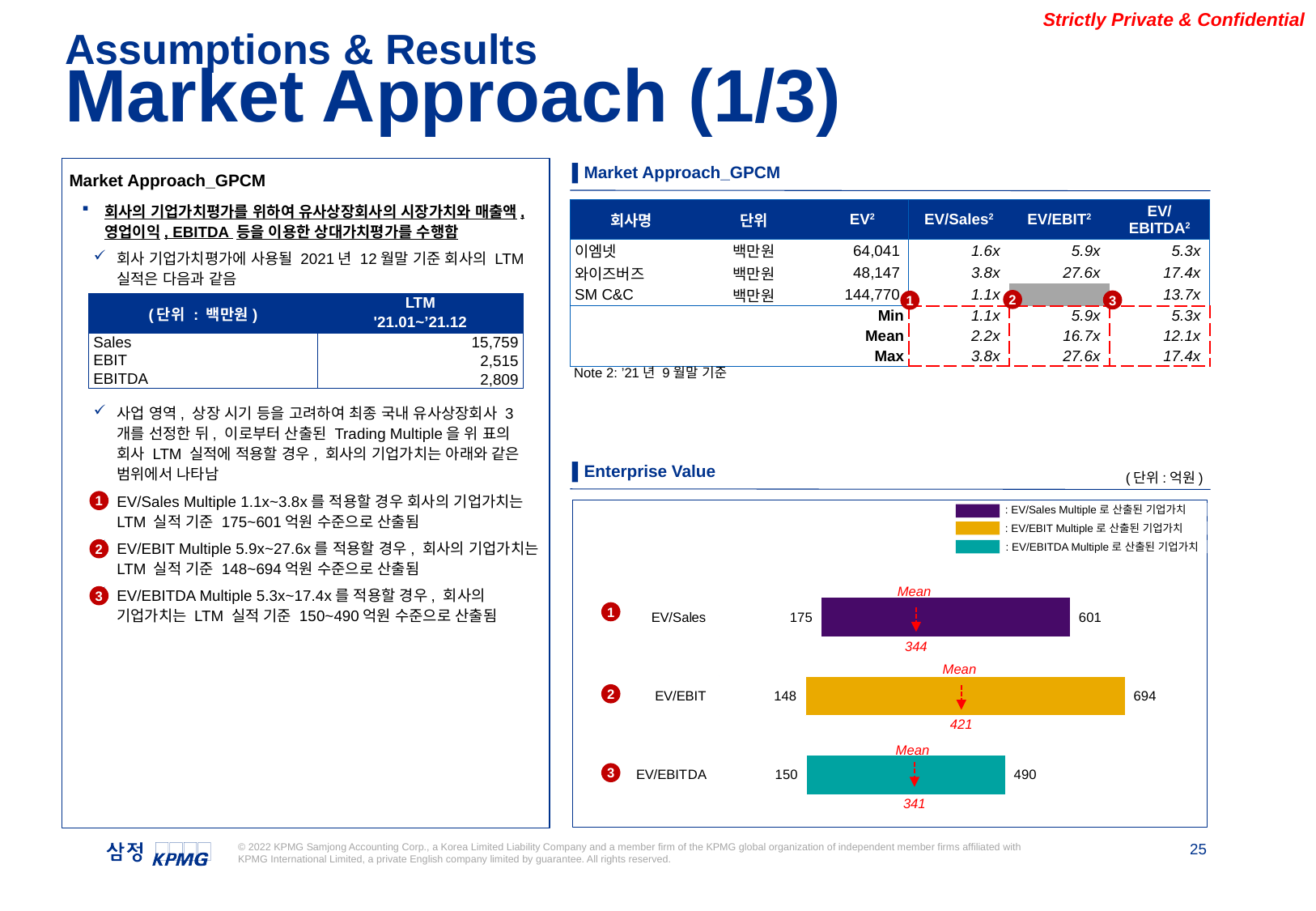

Assumptions & Results
Market Approach (1/3)
▌Market Approach_GPCM

Market Approach_GPCM
회사의 기업가치평가를 위하여 유사상장회사의 시장가치와 매출액, 영업이익, EBITDA 등을 이용한 상대가치평가를 수행함
회사 기업가치평가에 사용될 2021년 12월말 기준 회사의 LTM 실적은 다음과 같음

사업 영역, 상장 시기 등을 고려하여 최종 국내 유사상장회사 3개를 선정한 뒤, 이로부터 산출된 Trading Multiple을 위 표의 회사 LTM 실적에 적용할 경우, 회사의 기업가치는 아래와 같은 범위에서 나타남
EV/Sales Multiple 1.1x~3.8x를 적용할 경우 회사의 기업가치는  LTM 실적 기준 175~601억원 수준으로 산출됨
EV/EBIT Multiple 5.9x~27.6x를 적용할 경우, 회사의 기업가치는 LTM 실적 기준 148~694억원 수준으로 산출됨
EV/EBITDA Multiple 5.3x~17.4x를 적용할 경우, 회사의 기업가치는 LTM 실적 기준 150~490억원 수준으로 산출됨

| 회사명 | 단위 | EV2 | EV/Sales2 | EV/EBIT2 | EV/ EBITDA2 |
| --- | --- | --- | --- | --- | --- |
| 이엠넷 | 백만원 | 64,041 | 1.6x | 5.9x | 5.3x |
| 와이즈버즈 | 백만원 | 48,147 | 3.8x | 27.6x | 17.4x |
| SM C&C | 백만원 | 144,770 | 1.1x |  | 13.7x |
| Min |  |  | 1.1x | 5.9x | 5.3x |
| Mean |  |  | 2.2x | 16.7x | 12.1x |
| Max |  |  | 3.8x | 27.6x | 17.4x |
2
3
1
| (단위 : 백만원) | LTM |
| --- | --- |
|  | '21.01~’21.12 |
| Sales | 15,759 |
| EBIT | 2,515 |
| EBITDA | 2,809 |
Note 2: ’21년 9월말 기준
▌Enterprise Value

(단위:억원)
1

### Chart

| Category | start | min | max1 | max2 | start | min | max1 | max2 | start | min | max1 | max2 | start | min | max1 | max2 |
|---|---|---|---|---|---|---|---|---|---|---|---|---|---|---|---|---|
| EV/Sales | 0.0 | 174.76253635150795 | 425.7852140630803 | 600.5477504145882 | 0.0 | 174.76253635150795 | 425.7852140630803 | 600.5477504145882 | 0.0 | 174.76253635150795 | 425.7852140630803 | 600.5477504145882 | 0.0 | 174.76253635150795 | 425.7852140630803 | 600.5477504145882 |
| EV/EBIT | 0.0 | 147.68053145536618 | 546.4285554431042 | 694.1090868984704 | 0.0 | 147.68053145536618 | 546.4285554431042 | 694.1090868984704 | 0.0 | 147.68053145536618 | 546.4285554431042 | 694.1090868984704 | 0.0 | 147.68053145536618 | 546.4285554431042 | 694.1090868984704 |
| EV/EBITDA | 0.0 | 149.78227629586038 | 339.8625503374311 | 489.6448266332915 | 0.0 | 149.78227629586038 | 339.8625503374311 | 489.6448266332915 | 0.0 | 149.78227629586038 | 339.8625503374311 | 489.6448266332915 | 0.0 | 149.78227629586038 | 339.8625503374311 | 489.6448266332915 |
: EV/Sales Multiple로 산출된 기업가치

: EV/EBIT Multiple로 산출된 기업가치

2
: EV/EBITDA Multiple로 산출된 기업가치

Mean
3
1
344
Mean
2
421
Mean
3
341